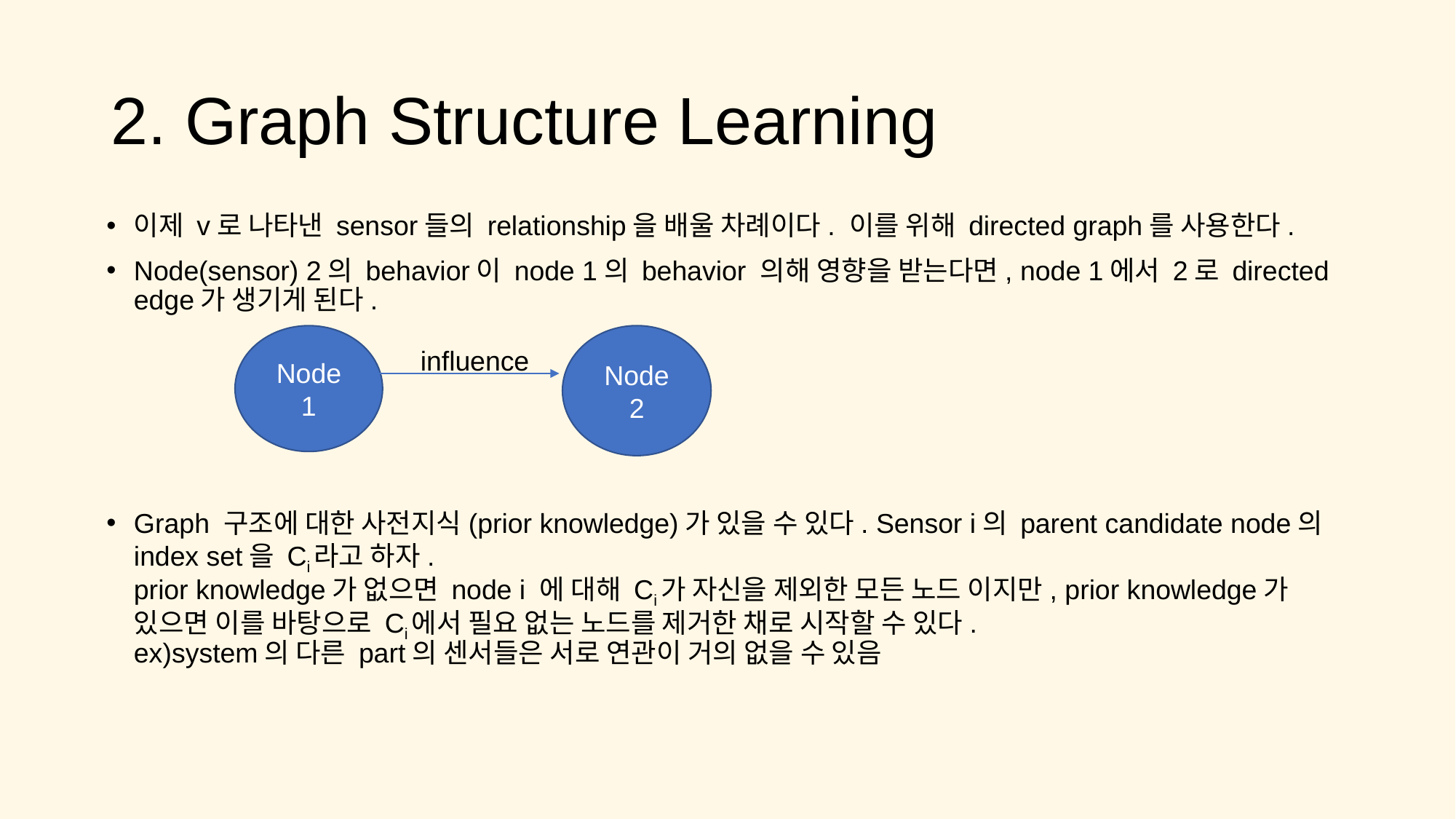

# 2. Graph Structure Learning
이제 v로 나타낸 sensor들의 relationship을 배울 차례이다. 이를 위해 directed graph를 사용한다.
Node(sensor) 2의 behavior이 node 1의 behavior 의해 영향을 받는다면, node 1에서 2로 directed edge가 생기게 된다.

Graph 구조에 대한 사전지식(prior knowledge)가 있을 수 있다. Sensor i의 parent candidate node의 index set을 Ci라고 하자.
prior knowledge가 없으면 node i 에 대해 Ci가 자신을 제외한 모든 노드 이지만, prior knowledge가 있으면 이를 바탕으로 Ci에서 필요 없는 노드를 제거한 채로 시작할 수 있다.
ex)system의 다른 part의 센서들은 서로 연관이 거의 없을 수 있음

Node 1
Node 2
influence